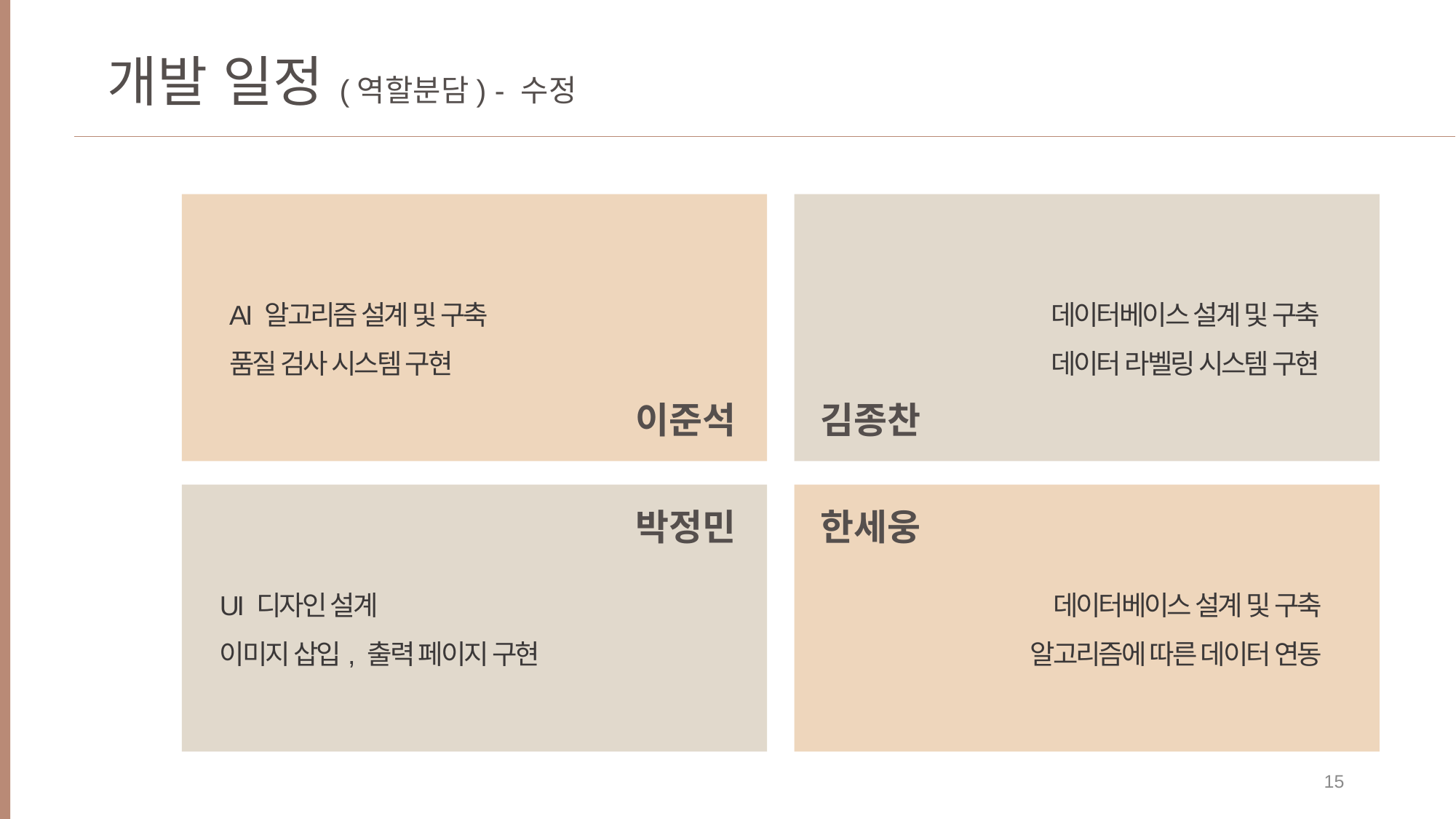

개발 일정 (역할분담) - 수정

AI 알고리즘 설계 및 구축
품질 검사 시스템 구현
데이터베이스 설계 및 구축
데이터 라벨링 시스템 구현

이준석

김종찬

한세웅

박정민
UI 디자인 설계
이미지 삽입, 출력 페이지 구현
데이터베이스 설계 및 구축
알고리즘에 따른 데이터 연동
15